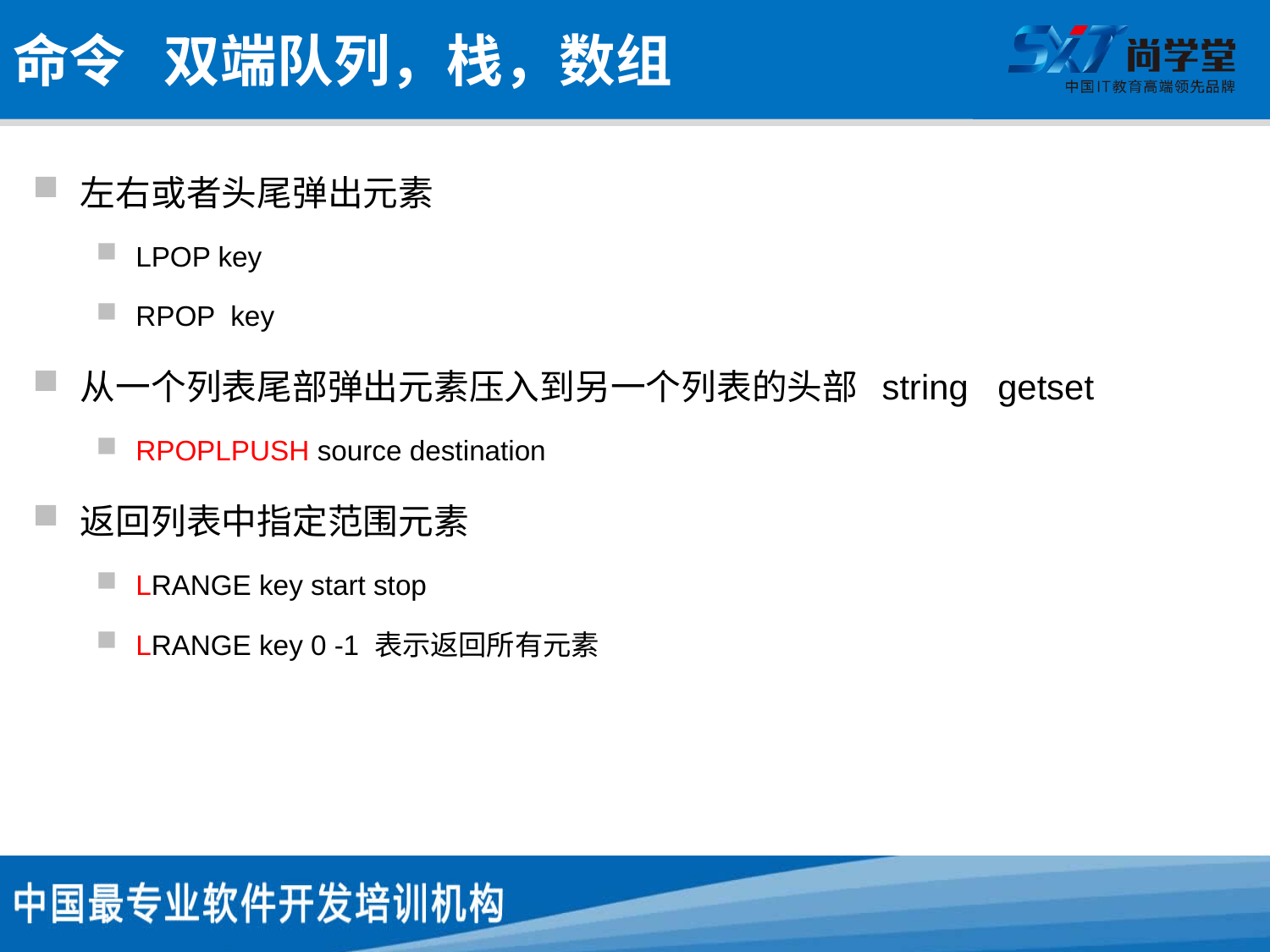

# 命令   双端队列，栈，数组
左右或者头尾弹出元素
LPOP key
RPOP  key
从一个列表尾部弹出元素压入到另一个列表的头部  string   getset
RPOPLPUSH source destination
返回列表中指定范围元素
LRANGE key start stop
LRANGE key 0 -1 表示返回所有元素